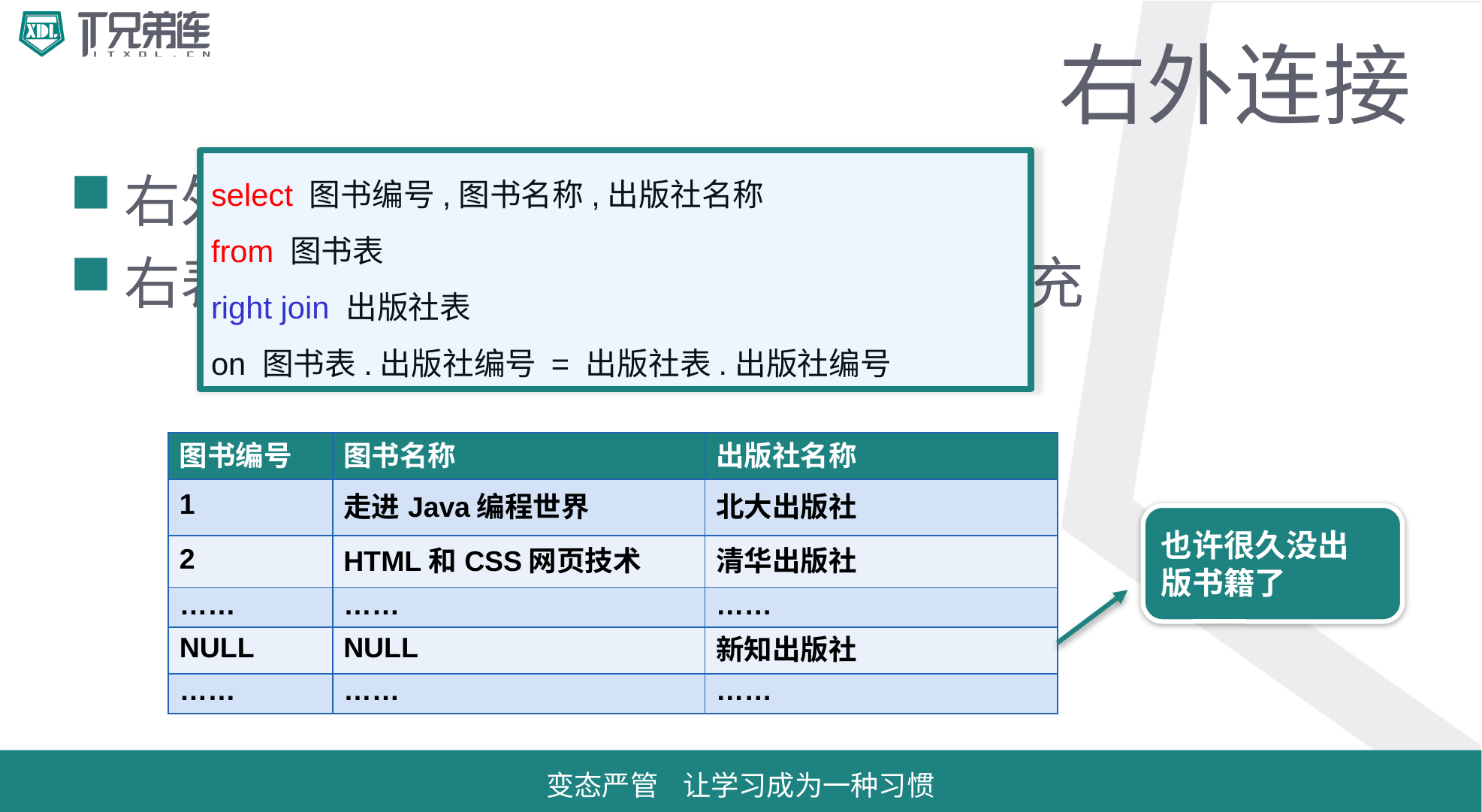

# 右外连接
select 图书编号,图书名称,出版社名称
from 图书表
right join 出版社表
on 图书表.出版社编号 = 出版社表.出版社编号
右外连接的原理与左外连接相同
右表逐条去匹配记录；否则NULL填充

| 图书编号 | 图书名称 | 出版社名称 |
| --- | --- | --- |
| 1 | 走进Java编程世界 | 北大出版社 |
| 2 | HTML和CSS网页技术 | 清华出版社 |
| …… | …… | …… |
| NULL | NULL | 新知出版社 |
| …… | …… | …… |
也许很久没出
版书籍了